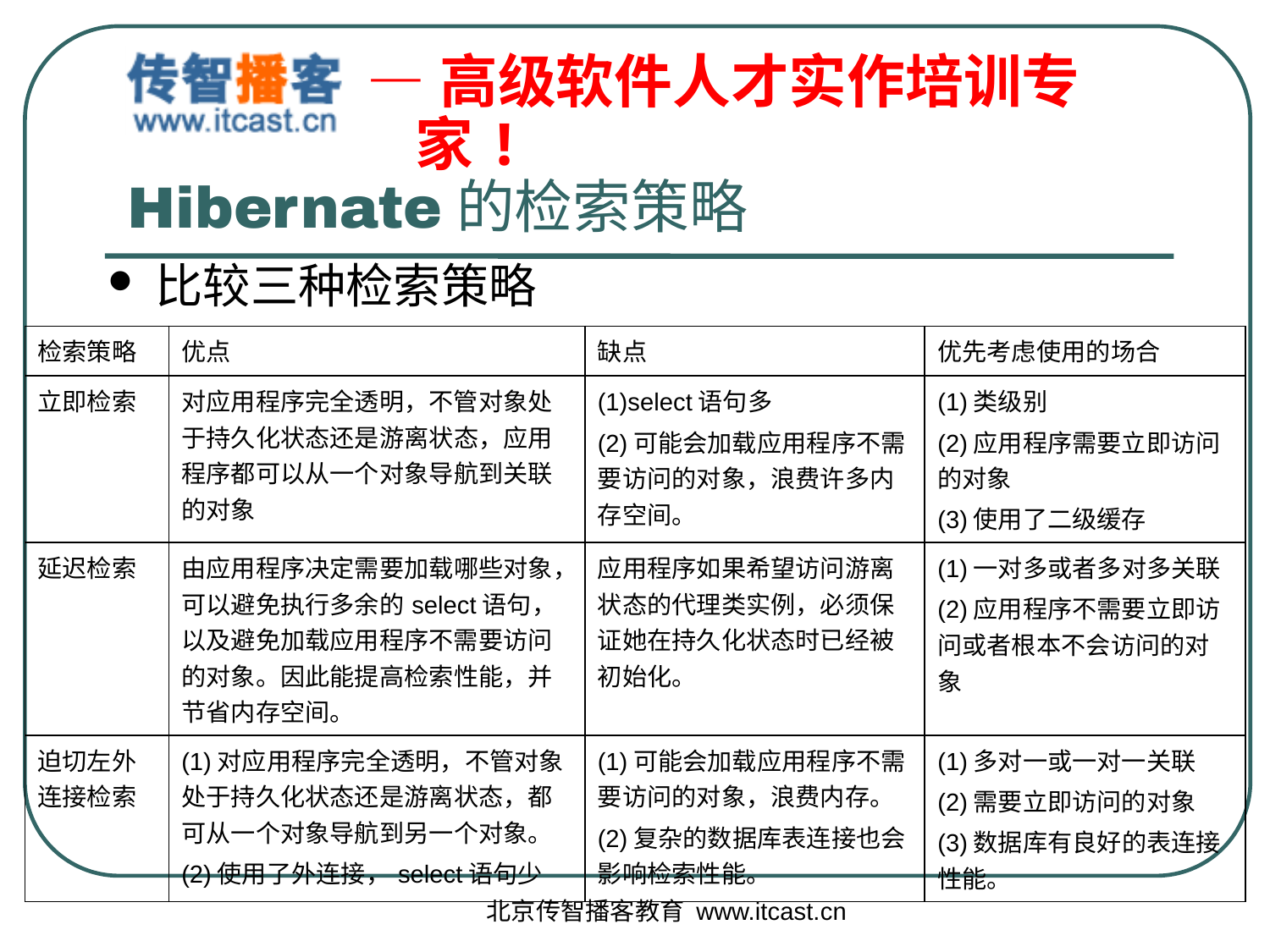

# Hibernate的检索策略
比较三种检索策略
| 检索策略 | 优点 | 缺点 | 优先考虑使用的场合 |
| --- | --- | --- | --- |
| 立即检索 | 对应用程序完全透明，不管对象处于持久化状态还是游离状态，应用程序都可以从一个对象导航到关联的对象 | (1)select语句多 (2)可能会加载应用程序不需要访问的对象，浪费许多内存空间。 | (1)类级别 (2)应用程序需要立即访问的对象 (3)使用了二级缓存 |
| 延迟检索 | 由应用程序决定需要加载哪些对象，可以避免执行多余的select语句，以及避免加载应用程序不需要访问的对象。因此能提高检索性能，并节省内存空间。 | 应用程序如果希望访问游离状态的代理类实例，必须保证她在持久化状态时已经被初始化。 | (1)一对多或者多对多关联 (2)应用程序不需要立即访问或者根本不会访问的对象 |
| 迫切左外连接检索 | (1)对应用程序完全透明，不管对象处于持久化状态还是游离状态，都可从一个对象导航到另一个对象。 (2)使用了外连接，select语句少 | (1)可能会加载应用程序不需要访问的对象，浪费内存。 (2)复杂的数据库表连接也会影响检索性能。 | (1)多对一或一对一关联 (2)需要立即访问的对象 (3)数据库有良好的表连接性能。 |
北京传智播客教育 www.itcast.cn